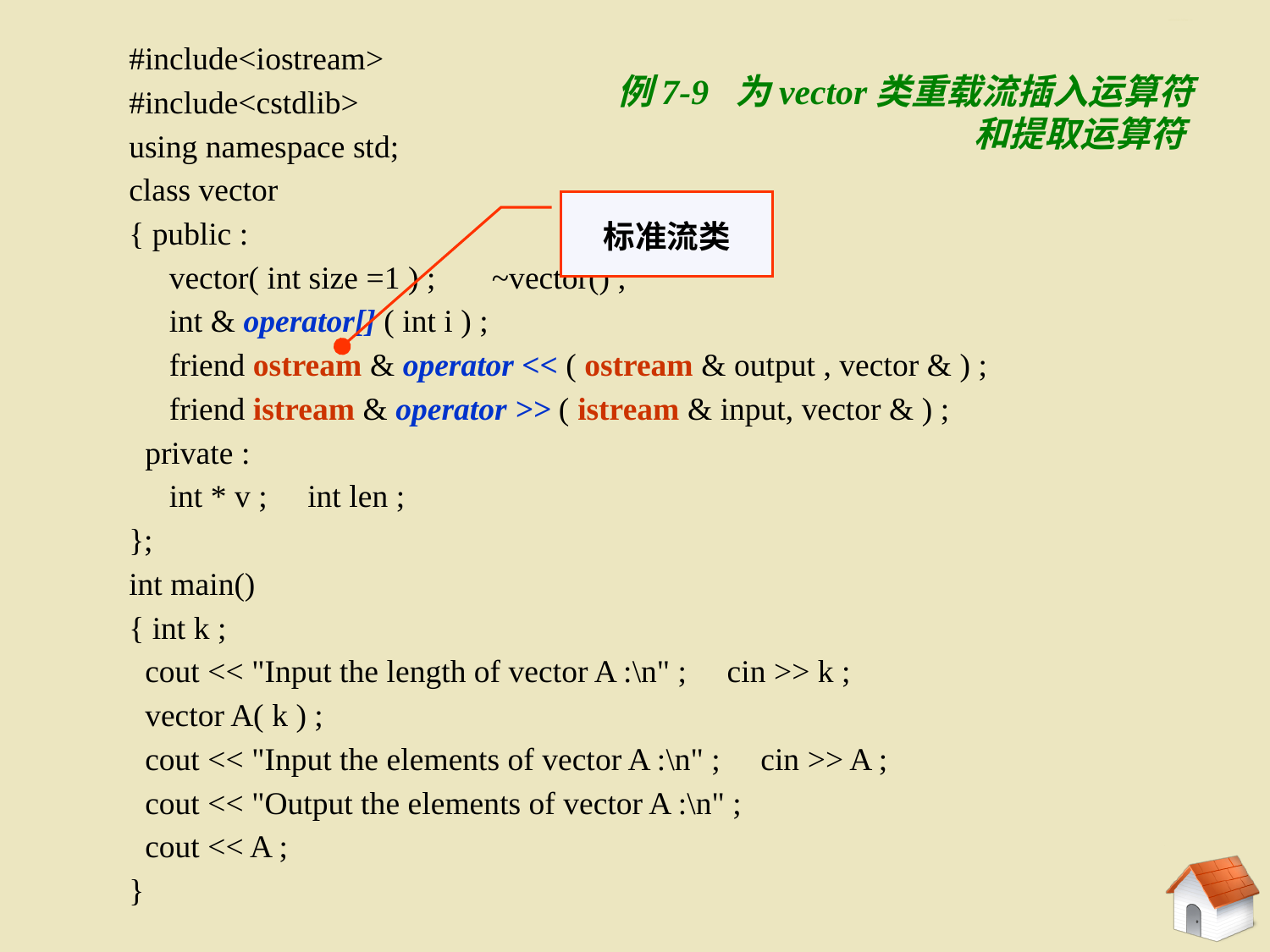

7.3.4  重载流插入和流提取运算符
#include<iostream>
#include<cstdlib>
using namespace std;
class vector
{ public :
     vector( int size =1 ) ;       ~vector() ;
     int & operator[] ( int i ) ;
     friend ostream & operator << ( ostream & output , vector & ) ;
     friend istream & operator >> ( istream & input, vector & ) ;
  private :
     int * v ;     int len ;
};
int main()
{ int k ;
  cout << "Input the length of vector A :\n" ;     cin >> k ;
  vector A( k ) ;
  cout << "Input the elements of vector A :\n" ;     cin >> A ;
  cout << "Output the elements of vector A :\n" ;
  cout << A ;
}
例7-9  为vector类重载流插入运算符和提取运算符
标准流类